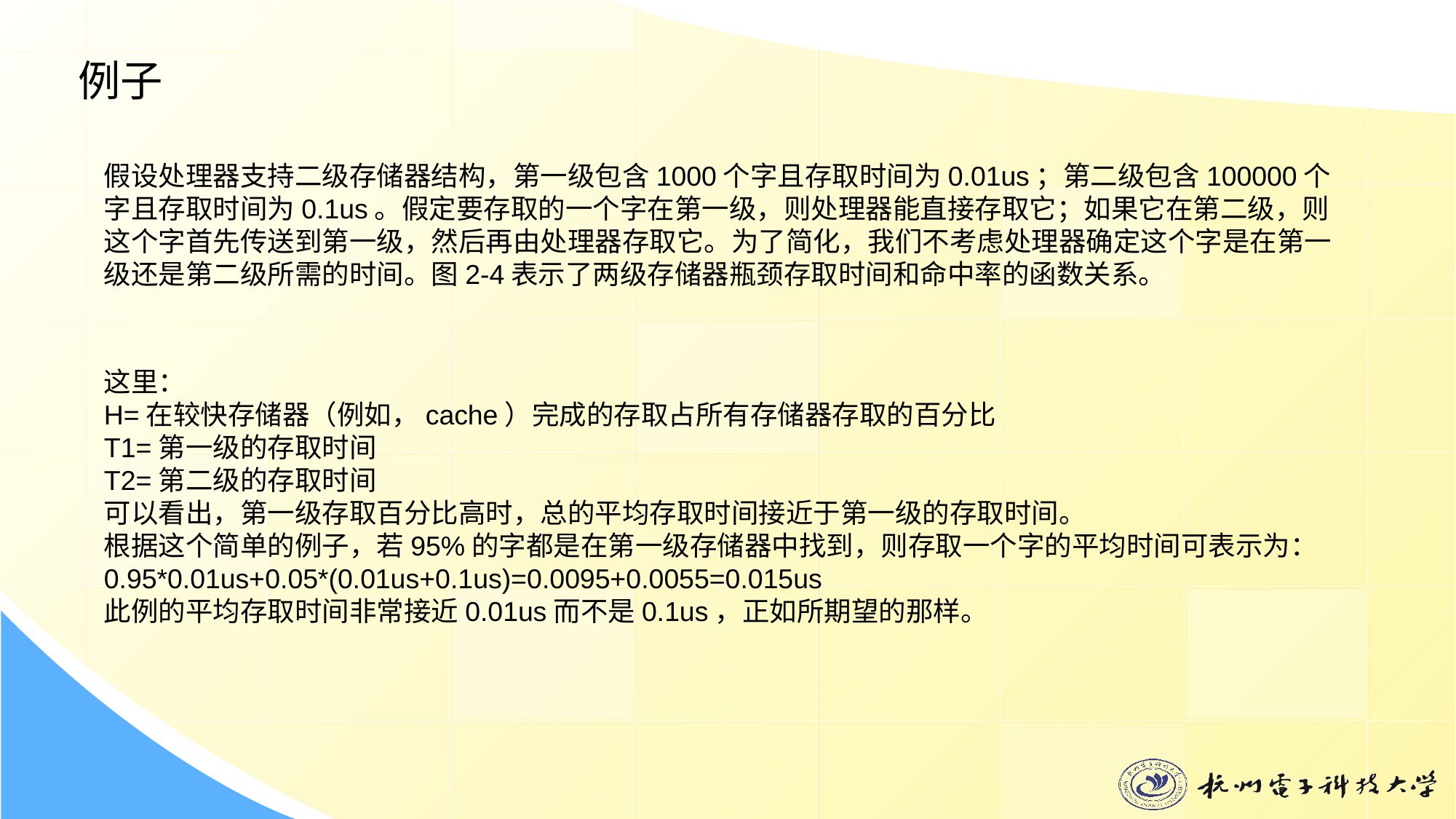

例子
假设处理器支持二级存储器结构，第一级包含1000个字且存取时间为0.01us；第二级包含100000个字且存取时间为0.1us。假定要存取的一个字在第一级，则处理器能直接存取它；如果它在第二级，则这个字首先传送到第一级，然后再由处理器存取它。为了简化，我们不考虑处理器确定这个字是在第一级还是第二级所需的时间。图2-4表示了两级存储器瓶颈存取时间和命中率的函数关系。
这里：
H=在较快存储器（例如，cache）完成的存取占所有存储器存取的百分比
T1=第一级的存取时间
T2=第二级的存取时间
可以看出，第一级存取百分比高时，总的平均存取时间接近于第一级的存取时间。
根据这个简单的例子，若95%的字都是在第一级存储器中找到，则存取一个字的平均时间可表示为：
0.95*0.01us+0.05*(0.01us+0.1us)=0.0095+0.0055=0.015us
此例的平均存取时间非常接近0.01us而不是0.1us，正如所期望的那样。